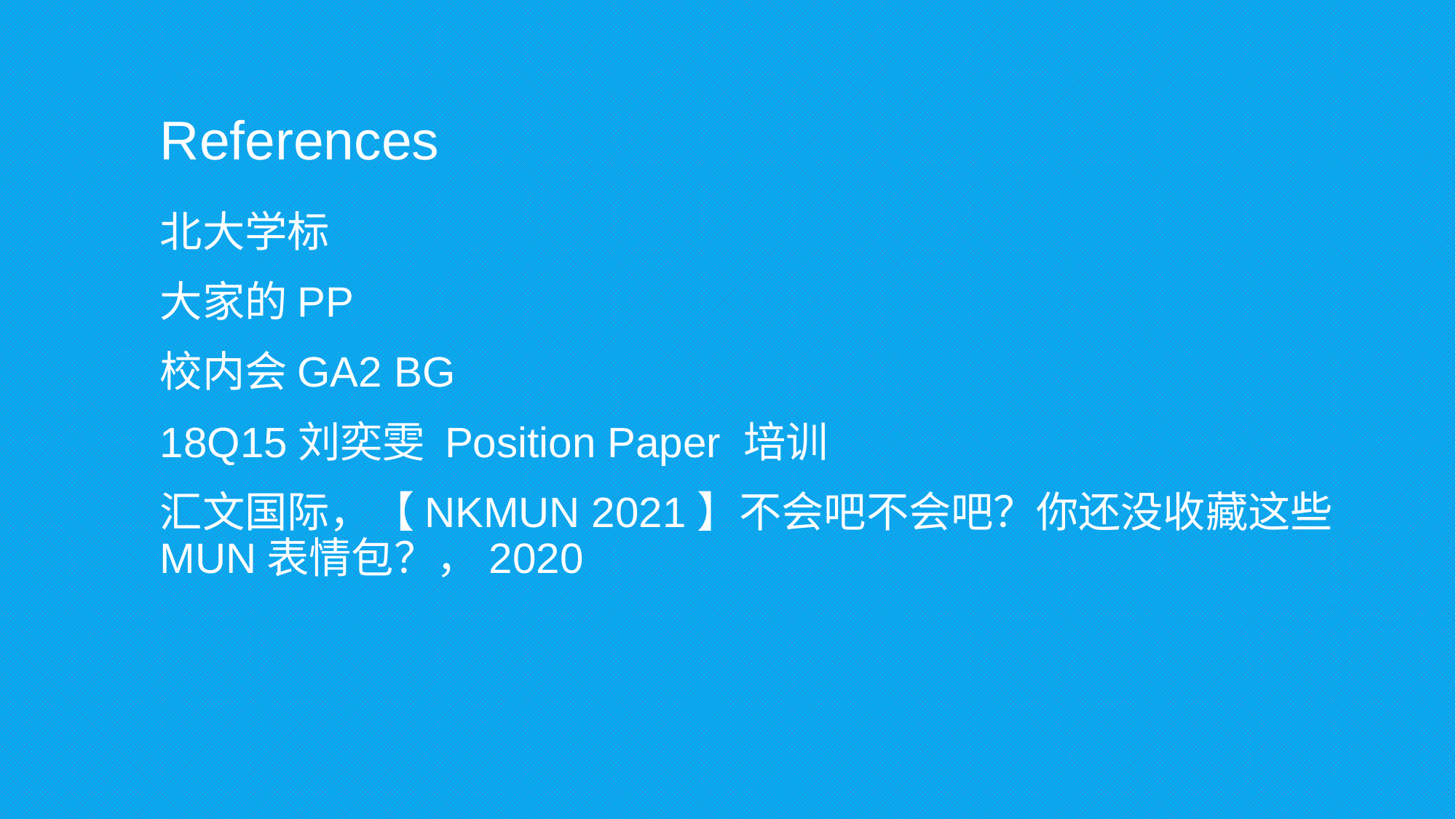

# References
北大学标
大家的PP
校内会GA2 BG
18Q15刘奕雯 Position Paper 培训
汇文国际，【NKMUN 2021】不会吧不会吧？你还没收藏这些MUN表情包？，2020